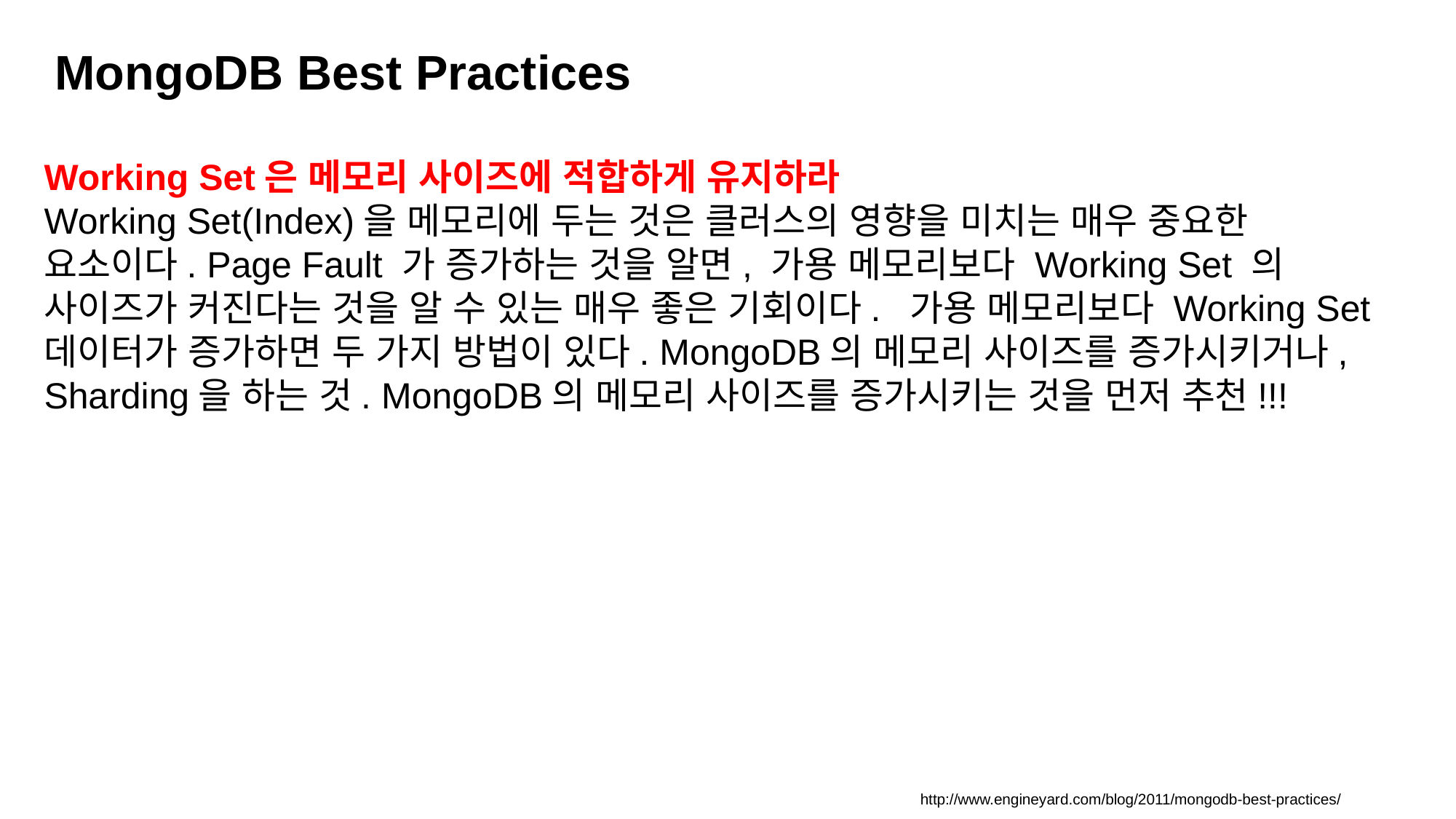

MongoDB Best Practices
Working Set은 메모리 사이즈에 적합하게 유지하라
Working Set(Index)을 메모리에 두는 것은 클러스의 영향을 미치는 매우 중요한 요소이다. Page Fault 가 증가하는 것을 알면, 가용 메모리보다 Working Set 의 사이즈가 커진다는 것을 알 수 있는 매우 좋은 기회이다.  가용 메모리보다 Working Set 데이터가 증가하면 두 가지 방법이 있다. MongoDB의 메모리 사이즈를 증가시키거나, Sharding을 하는 것. MongoDB의 메모리 사이즈를 증가시키는 것을 먼저 추천!!!
http://www.engineyard.com/blog/2011/mongodb-best-practices/